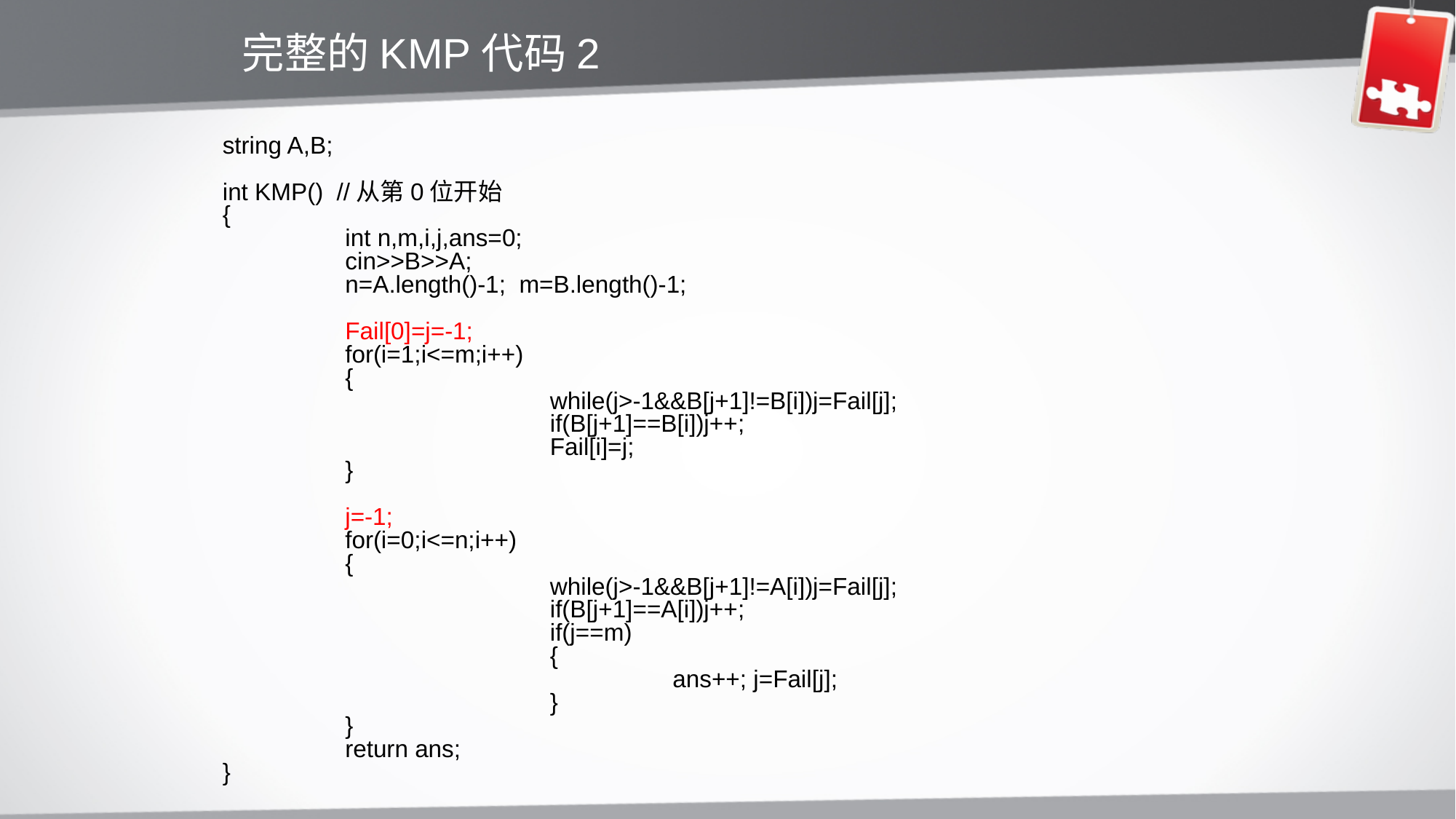

完整的KMP代码2
string A,B;

int KMP()  //从第0位开始
{
	  int n,m,i,j,ans=0;
	  cin>>B>>A;
	  n=A.length()-1;  m=B.length()-1;

	  Fail[0]=j=-1;
	  for(i=1;i<=m;i++)
	  {
			while(j>-1&&B[j+1]!=B[i])j=Fail[j];
			if(B[j+1]==B[i])j++;
			Fail[i]=j;
	  }

	  j=-1;
	  for(i=0;i<=n;i++)
	  {
			while(j>-1&&B[j+1]!=A[i])j=Fail[j];
			if(B[j+1]==A[i])j++;
			if(j==m)
			{
				  ans++; j=Fail[j];
			}
	  }
	  return ans;
}